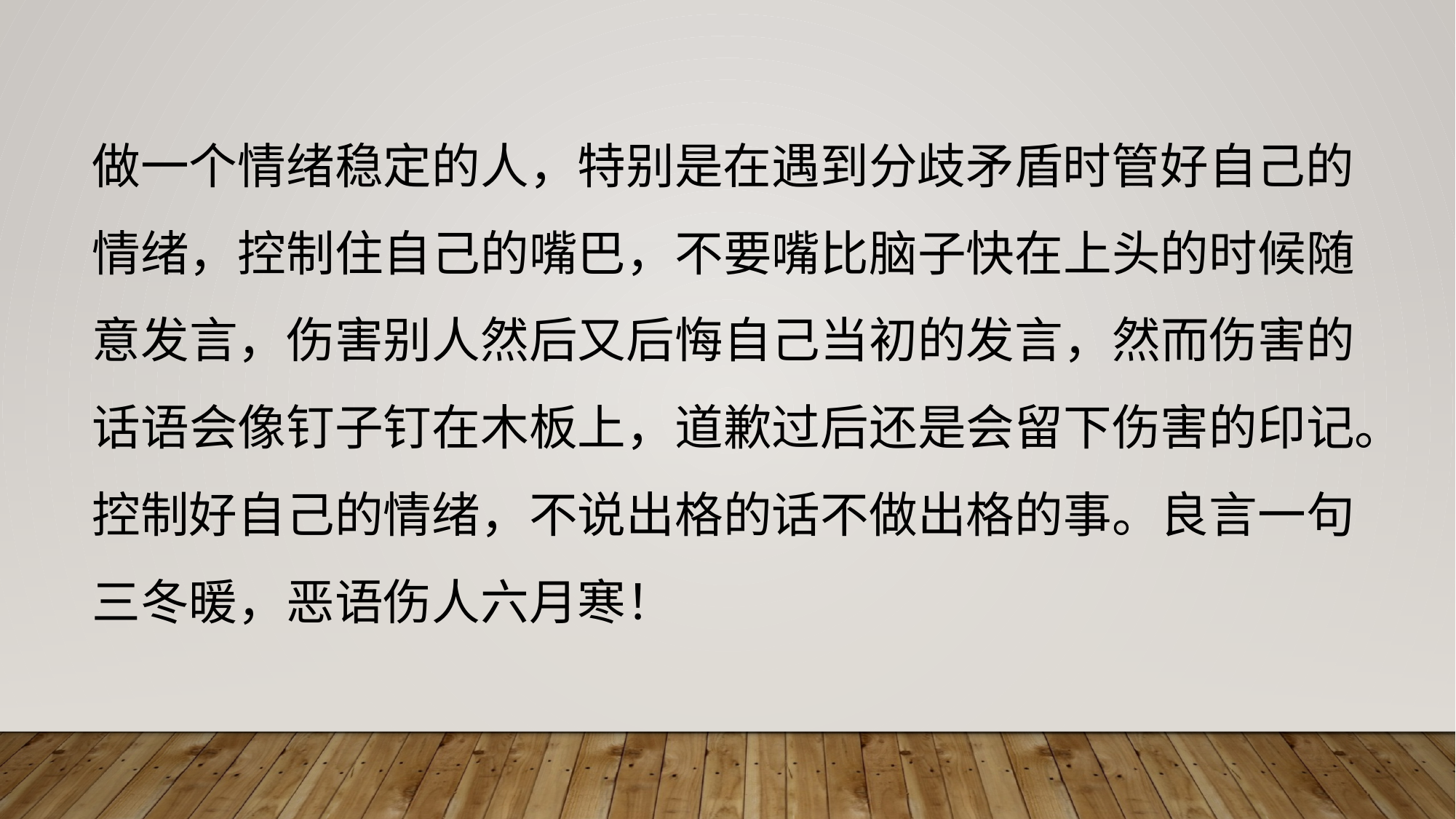

做一个情绪稳定的人，特别是在遇到分歧矛盾时管好自己的情绪，控制住自己的嘴巴，不要嘴比脑子快在上头的时候随意发言，伤害别人然后又后悔自己当初的发言，然而伤害的话语会像钉子钉在木板上，道歉过后还是会留下伤害的印记。控制好自己的情绪，不说出格的话不做出格的事。良言一句三冬暖，恶语伤人六月寒！